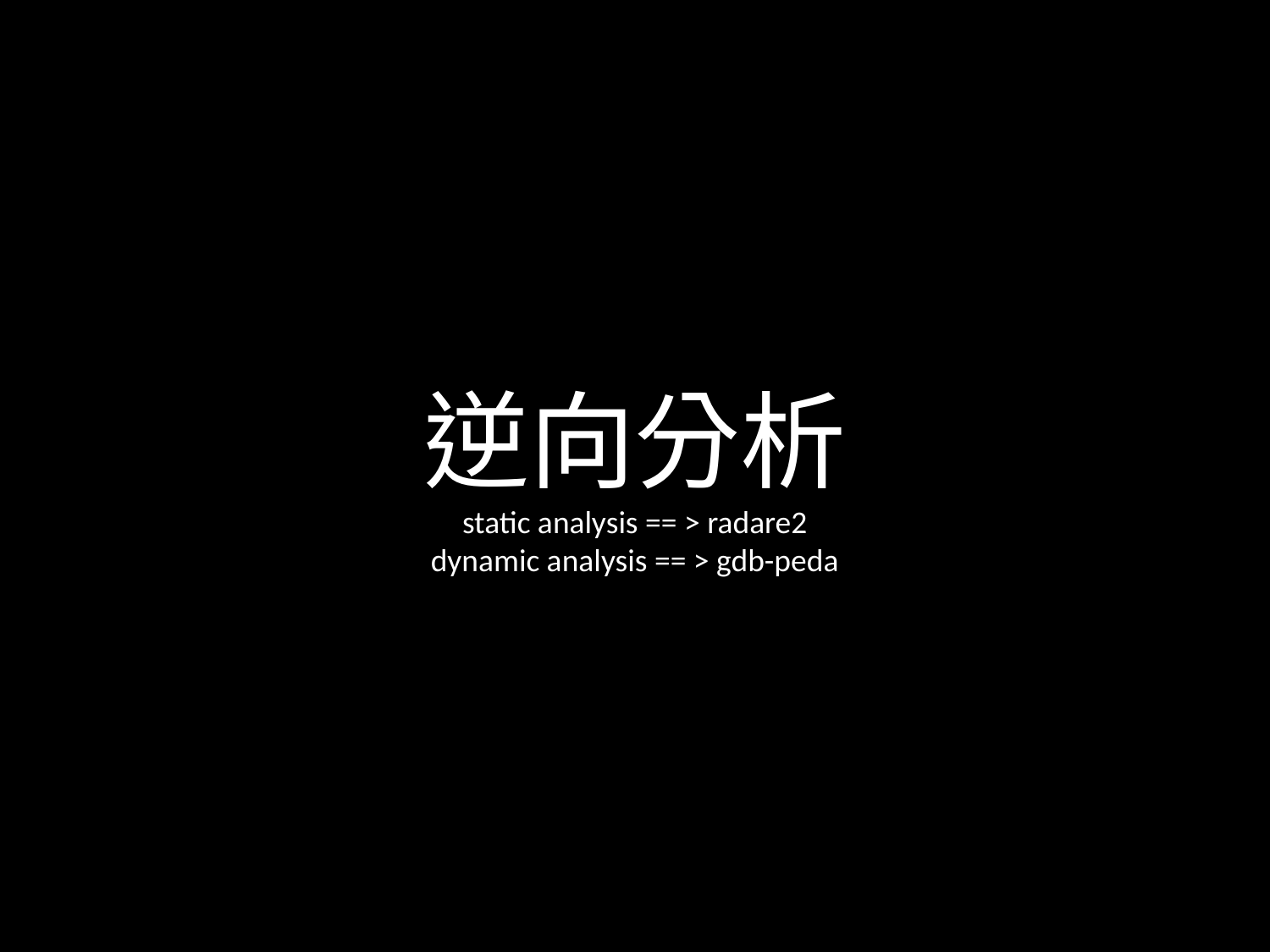

逆向分析
static analysis == > radare2
dynamic analysis == > gdb-peda